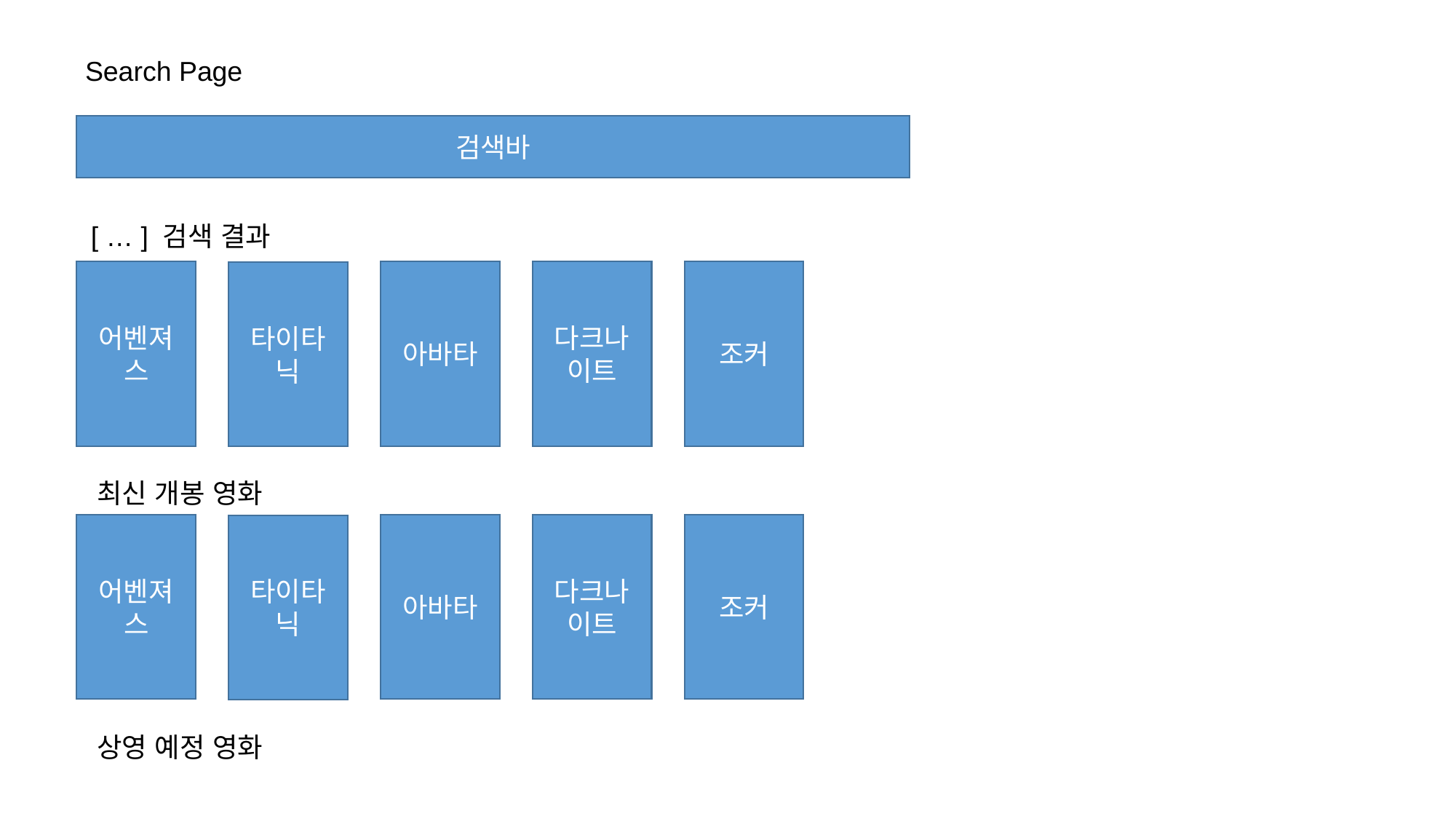

Search Page
검색바
[ … ] 검색 결과
어벤져스
아바타
다크나이트
조커
타이타닉
최신 개봉 영화
어벤져스
아바타
다크나이트
조커
타이타닉
상영 예정 영화